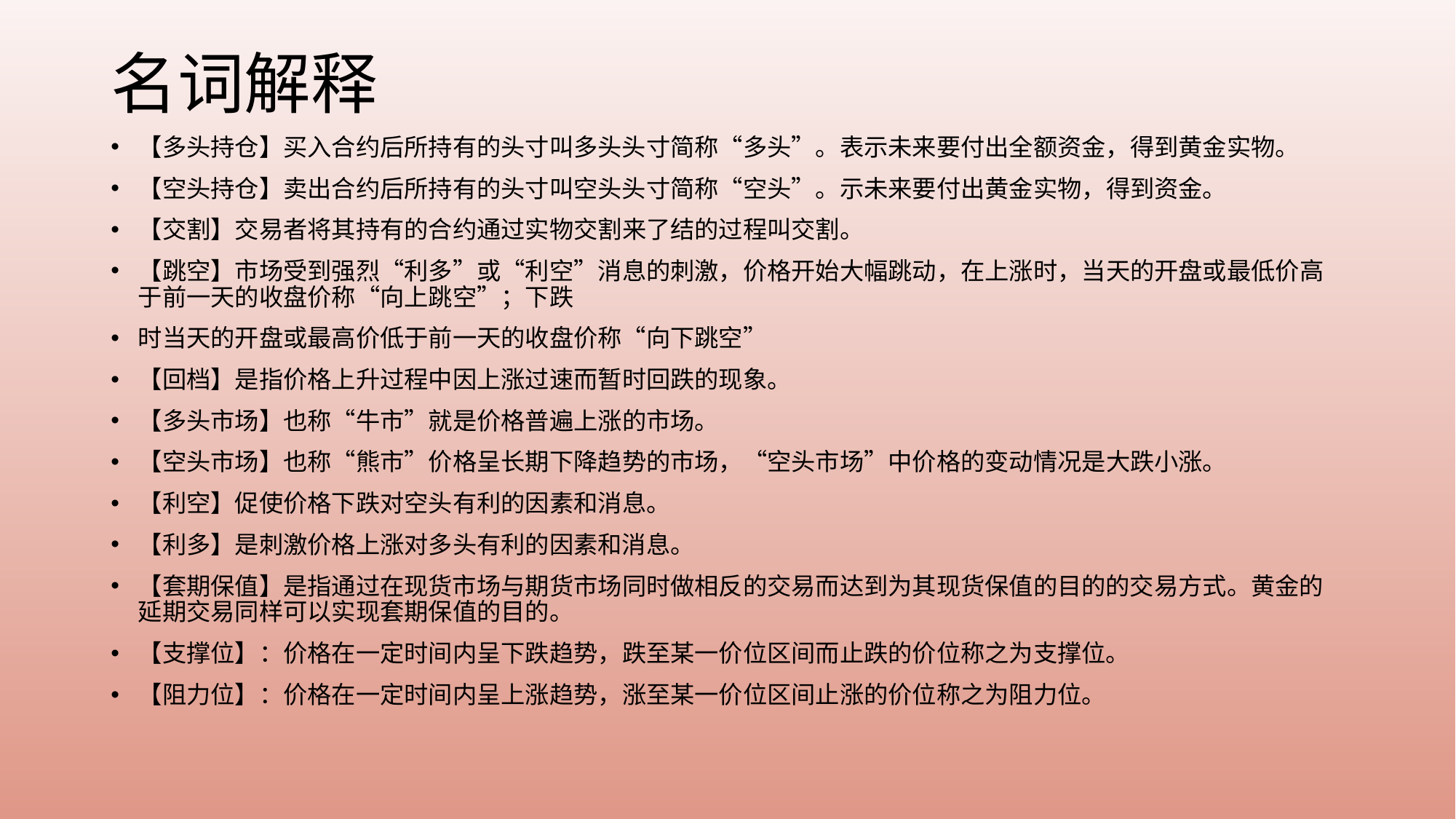

# 名词解释
【多头持仓】买入合约后所持有的头寸叫多头头寸简称“多头”。表示未来要付出全额资金，得到黄金实物。
【空头持仓】卖出合约后所持有的头寸叫空头头寸简称“空头”。示未来要付出黄金实物，得到资金。
【交割】交易者将其持有的合约通过实物交割来了结的过程叫交割。
【跳空】市场受到强烈“利多”或“利空”消息的刺激，价格开始大幅跳动，在上涨时，当天的开盘或最低价高于前一天的收盘价称“向上跳空”；下跌
时当天的开盘或最高价低于前一天的收盘价称“向下跳空”
【回档】是指价格上升过程中因上涨过速而暂时回跌的现象。
【多头市场】也称“牛市”就是价格普遍上涨的市场。
【空头市场】也称“熊市”价格呈长期下降趋势的市场，“空头市场”中价格的变动情况是大跌小涨。
【利空】促使价格下跌对空头有利的因素和消息。
【利多】是刺激价格上涨对多头有利的因素和消息。
【套期保值】是指通过在现货市场与期货市场同时做相反的交易而达到为其现货保值的目的的交易方式。黄金的延期交易同样可以实现套期保值的目的。
【支撑位】：价格在一定时间内呈下跌趋势，跌至某一价位区间而止跌的价位称之为支撑位。
【阻力位】：价格在一定时间内呈上涨趋势，涨至某一价位区间止涨的价位称之为阻力位。